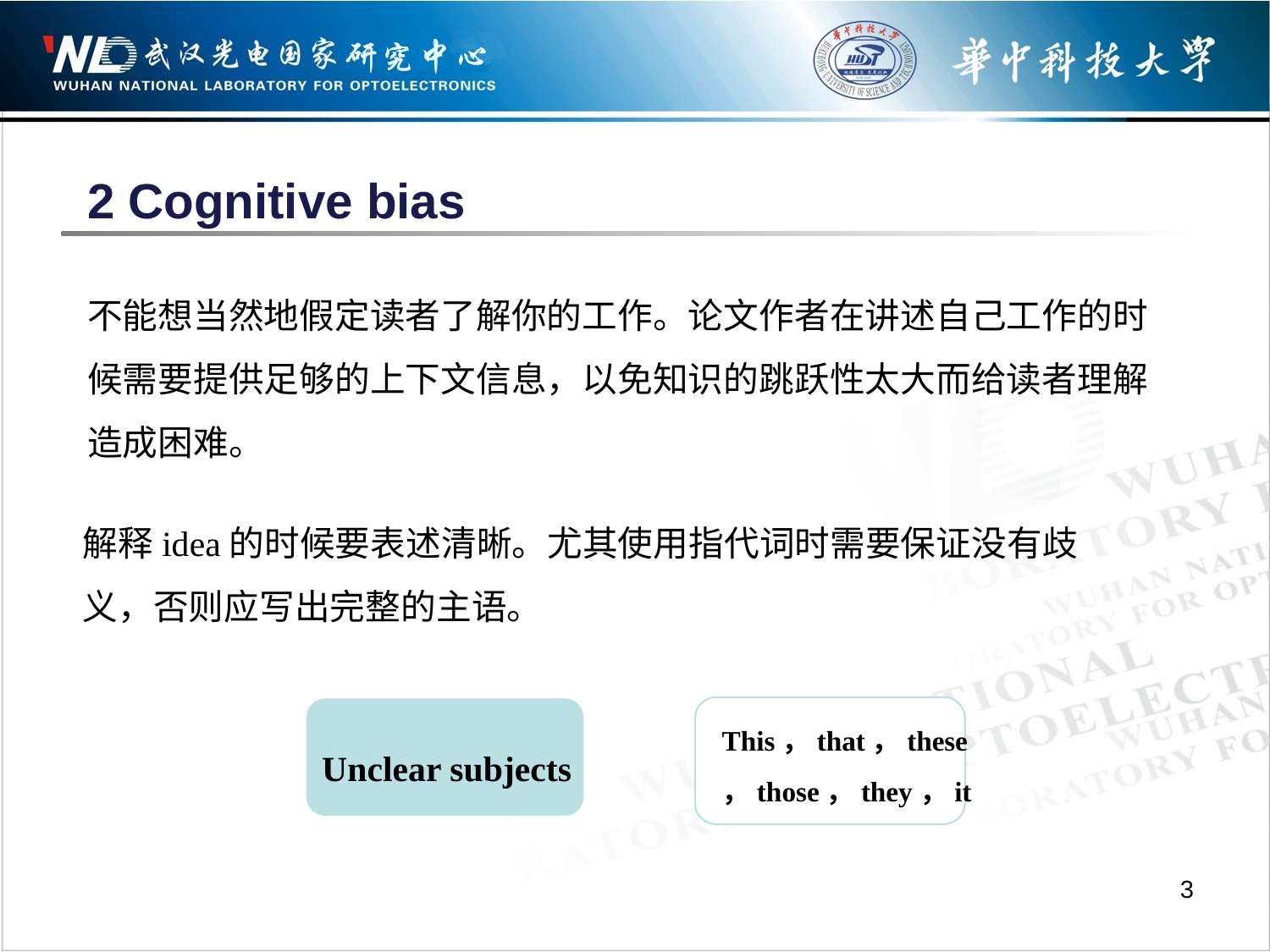

2 Cognitive bias
不能想当然地假定读者了解你的工作。论文作者在讲述自己工作的时候需要提供足够的上下文信息，以免知识的跳跃性太大而给读者理解造成困难。
解释idea的时候要表述清晰。尤其使用指代词时需要保证没有歧义，否则应写出完整的主语。

This，that，these，those，they，it
Unclear subjects
3